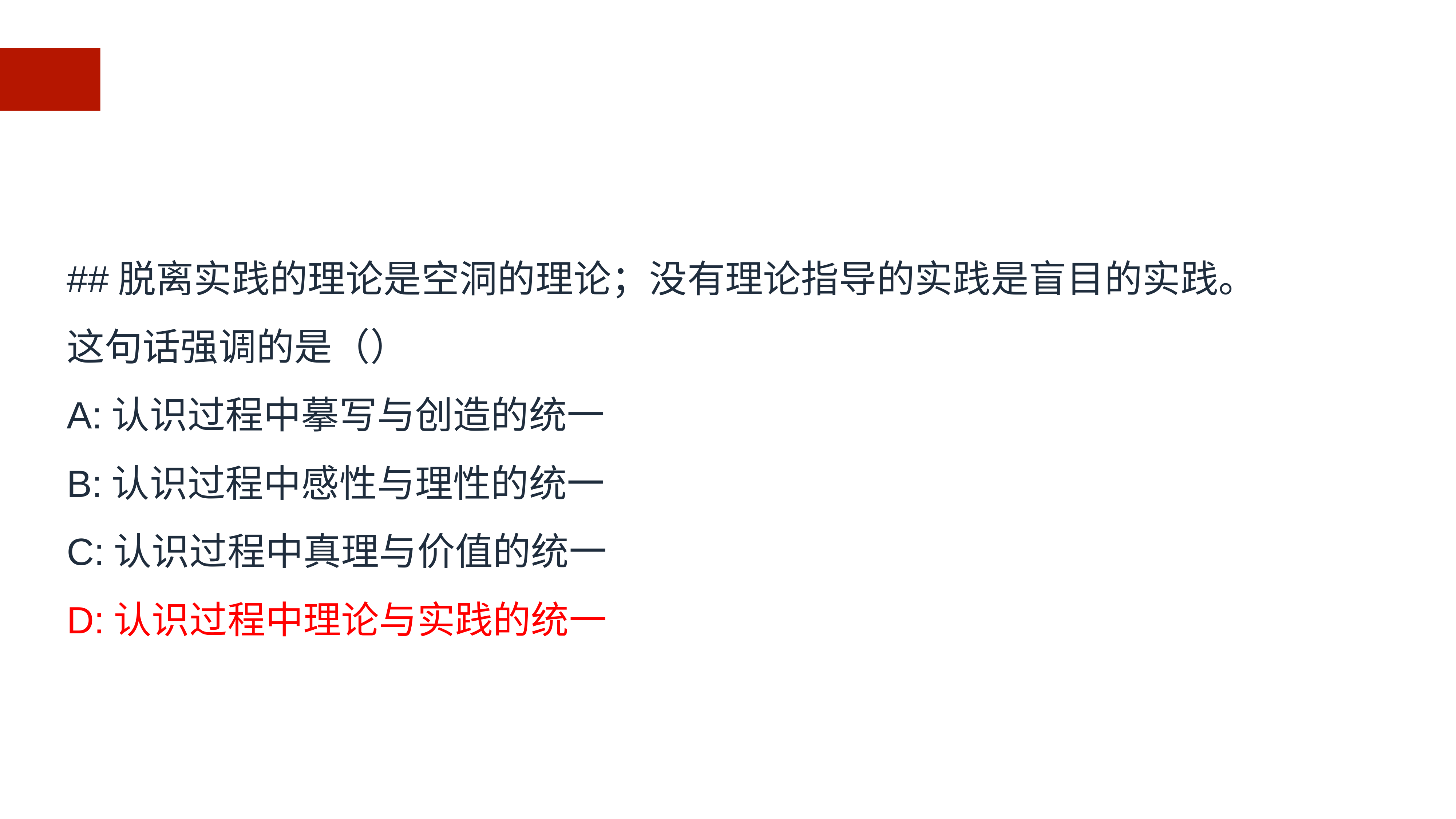

##脱离实践的理论是空洞的理论；没有理论指导的实践是盲目的实践。
这句话强调的是（）
A:认识过程中摹写与创造的统一
B:认识过程中感性与理性的统一
C:认识过程中真理与价值的统一
D:认识过程中理论与实践的统一